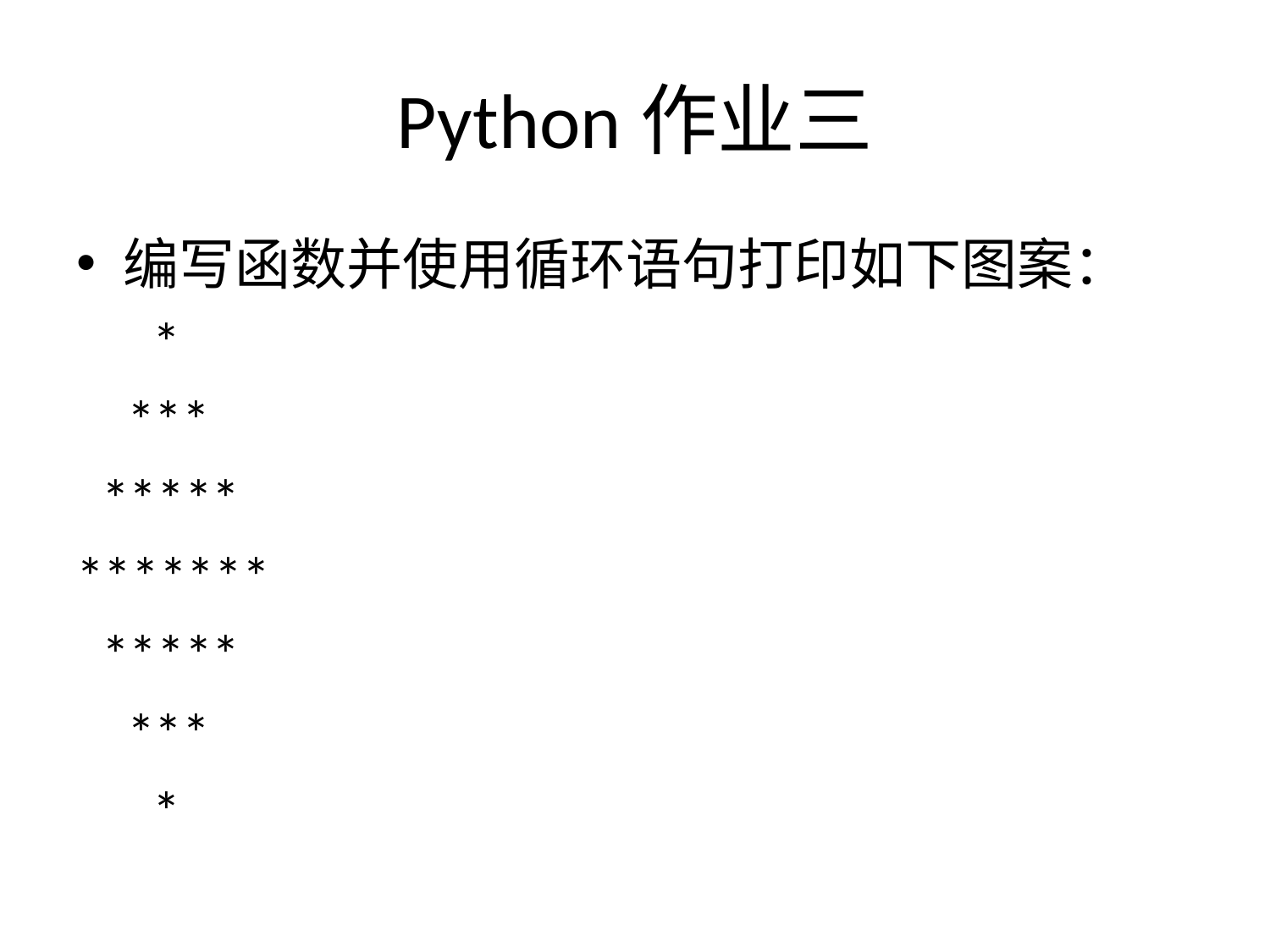

# Python作业三
编写函数并使用循环语句打印如下图案：
      *
    ***
  *****
*******
  *****
    ***
      *